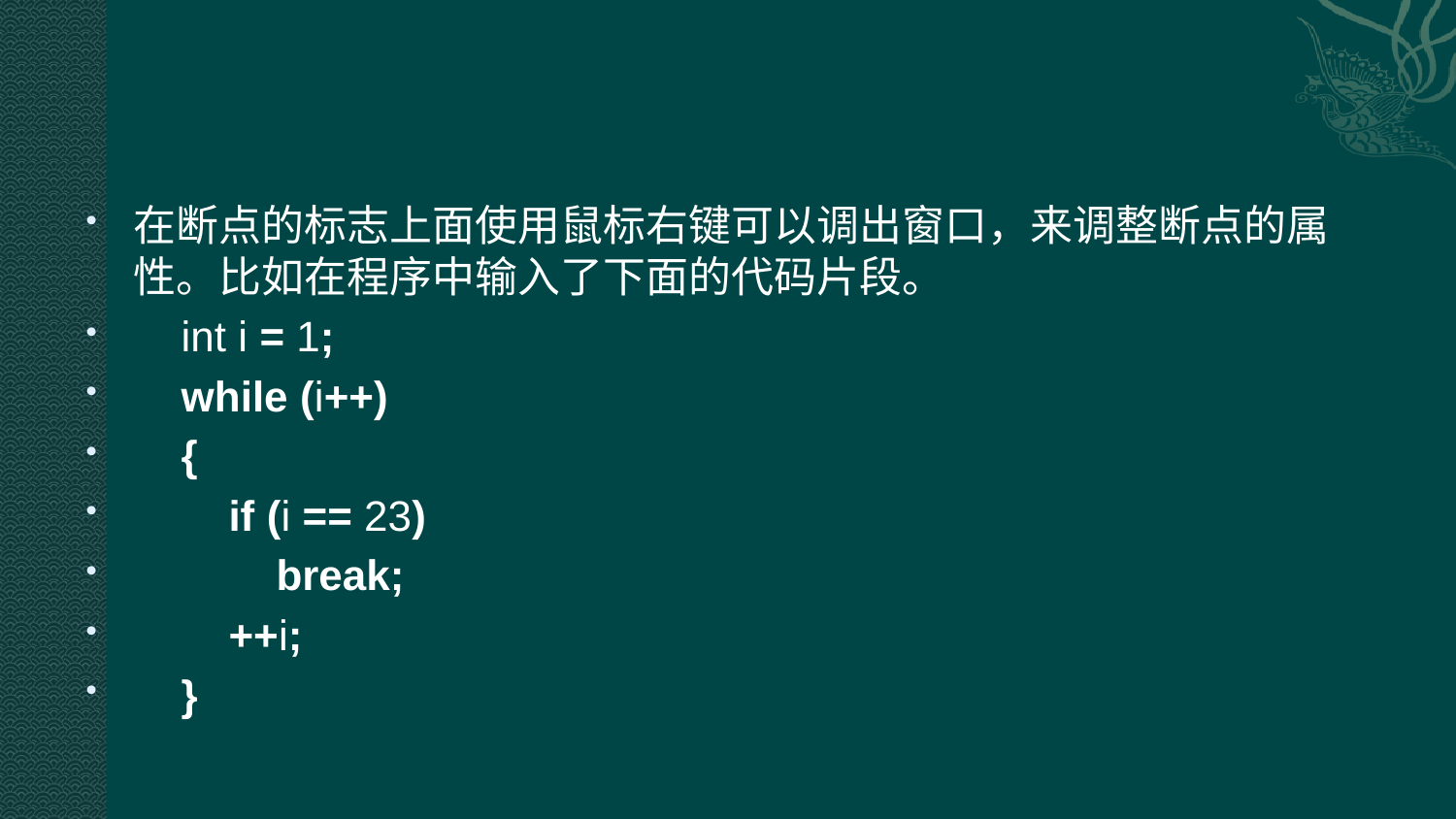

#
在断点的标志上面使用鼠标右键可以调出窗口，来调整断点的属性。比如在程序中输入了下面的代码片段。
    int i = 1;
    while (i++)
    {
        if (i == 23)
            break;
        ++i;
    }